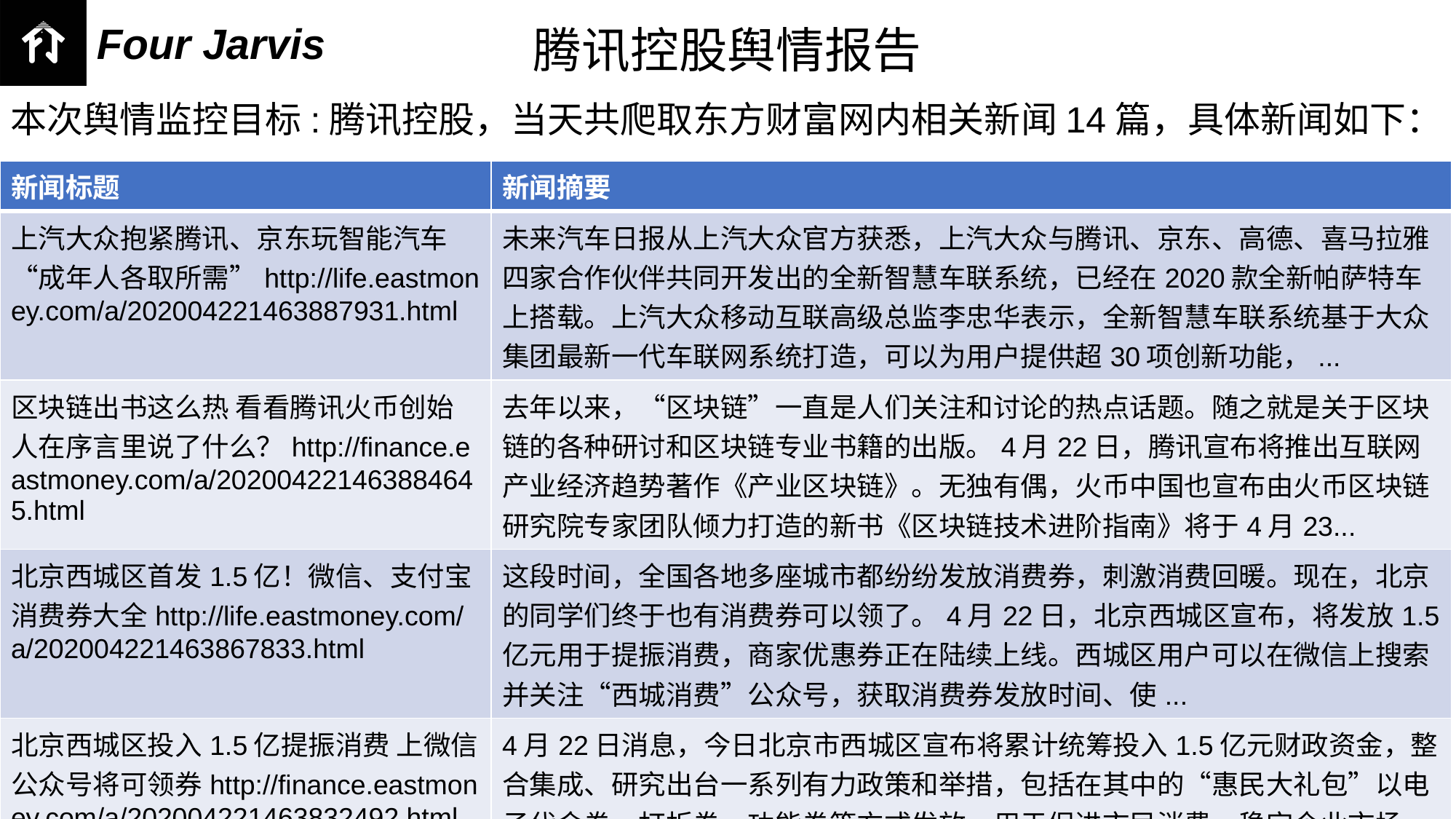

腾讯控股舆情报告
本次舆情监控目标:腾讯控股，当天共爬取东方财富网内相关新闻14篇，具体新闻如下：
| 新闻标题 | 新闻摘要 |
| --- | --- |
| 上汽大众抱紧腾讯、京东玩智能汽车 “成年人各取所需”http://life.eastmoney.com/a/202004221463887931.html | 未来汽车日报从上汽大众官方获悉，上汽大众与腾讯、京东、高德、喜马拉雅四家合作伙伴共同开发出的全新智慧车联系统，已经在2020款全新帕萨特车上搭载。上汽大众移动互联高级总监李忠华表示，全新智慧车联系统基于大众集团最新一代车联网系统打造，可以为用户提供超30项创新功能，... |
| 区块链出书这么热 看看腾讯火币创始人在序言里说了什么？http://finance.eastmoney.com/a/202004221463884645.html | 去年以来，“区块链”一直是人们关注和讨论的热点话题。随之就是关于区块链的各种研讨和区块链专业书籍的出版。4月22日，腾讯宣布将推出互联网产业经济趋势著作《产业区块链》。无独有偶，火币中国也宣布由火币区块链研究院专家团队倾力打造的新书《区块链技术进阶指南》将于4月23... |
| 北京西城区首发1.5亿！微信、支付宝消费券大全http://life.eastmoney.com/a/202004221463867833.html | 这段时间，全国各地多座城市都纷纷发放消费券，刺激消费回暖。现在，北京的同学们终于也有消费券可以领了。4月22日，北京西城区宣布，将发放1.5亿元用于提振消费，商家优惠券正在陆续上线。西城区用户可以在微信上搜索并关注“西城消费”公众号，获取消费券发放时间、使... |
| 北京西城区投入1.5亿提振消费 上微信公众号将可领券http://finance.eastmoney.com/a/202004221463832492.html | 4月22日消息，今日北京市西城区宣布将累计统筹投入1.5亿元财政资金，整合集成、研究出台一系列有力政策和举措，包括在其中的“惠民大礼包”以电子代金券、打折券、功能券等方式发放，用于促进市民消费、稳定企业市场。即日起，北京市民可上微信搜索“西城消费”公众号了解最新消息。... |
| 北京西城区投入1.5亿提振消费 上微信公众号即可领券http://finance.eastmoney.com/a/202004221463813849.html | 4月22日，由北京市西城区商务局主办、北京市西城区商业企业联合会协办的西城稳经济增活力促发展暨“西城消费”上线发布会在京召开。会上宣布，西城区将累计统筹投入1.5亿元财政资金，整合集成、研究出台一系列有力政策和举措，包括在其中的“惠民大礼包”以电子代金券、打折券、功能券等方式... |
| BAT+字节跳动齐聚首 这个行业吸引力有多大？http://finance.eastmoney.com/a/202004221463713126.html | 2020年，你读书了吗？明天就是世界读书日了，今年以来，数字阅读行业异常活跃。先是百度斥资7亿元入股A股公司掌阅科技，后有科大讯飞跨界发布彩色电子阅读器。如今，字节跳动也加入“战局”，旗下抖音、今日头条、番茄小说与国内14家文化机构联合发起了“都来读书”全民阅读计划... |
| 腾讯《产业区块链》新书正式发布http://finance.eastmoney.com/a/202004221463585551.html | 作为新型基础设施的区块链，正在迎来新机遇。区块链如何在各行业场景中应用落地，如何融合其他数字技术驱动产业互联网发展，成为行业关注的焦点。4月23日，腾讯全新互联网产业经济趋势著作《产业区块链》在将正式上市。该书从政策、技术、场景落地等多方面总结了当下区块链的发展，深... |
| 微信即将开启清远消费券发放活动 本地商户可踊跃加入http://finance.eastmoney.com/a/202004221463563167.html | 清远正式加入微信“发券”队伍！广东省清远市“互联网+惠民消费”月启动，将联合微信支付发放总计2000万元额度的消费券，即日起，在清远辖区经营且具备微信支付商户号的商户可加入“清远消费券”核销商户阵营。加入“清远消费券”核销商户为生意增长按下加速键此次清远... |
| 清华、广发、同程在微信做直播 竟然都用小鹅通http://finance.eastmoney.com/a/202004221463562027.html | 在疫情期间，清华大学五道口金融学院高管教育中心在微信生态中用小鹅通的技术搭建直播课堂，针对校友开展线上讲座，同时面对公众开设公益讲座。据了解，“清华五道口在线学习计划”由在线大讲堂、在线学习包、校友专属资源三部分组成，皆邀清华五道口授课名师和学员代表，进行网络直播讲座，讲座内... |
| 腾讯一手约28万股交叉盘 涉资1.1亿元http://finance.eastmoney.com/a/202004221463556112.html | 腾讯(00700)于9:30am录得1手27.81万股交叉盘，每股造397元，涉资1.1亿元。腾讯现价跌0.55%，报398.4元；成交167.79万股，涉资6.67亿元。 |
| 腾讯21款产品和小游戏接入防沉迷 券商上调游戏预期http://finance.eastmoney.com/a/202004221463391167.html | 4月22日消息，腾讯正在加速推进防沉迷新规在旗下游戏中的落实工作，继《和平精英》等12款产品已启用新的防沉迷规则后，从3月下旬至今再新增21款产品完成新规落实。同时，微信小游戏和QQ小游戏也已接入健康系统，未成年保护全面升级。截至目前，共有33款腾讯自主运营的产品已启用新... |
| 腾讯再度发力短视频 依托微信生态推“视频号”http://finance.eastmoney.com/a/202004221462744298.html | 2020年是微信诞生的第九个年头。在新一轮变革中，腾讯在今年初推出了微信“视频号”。在官方的定义中，“视频号是一个让你记录和创作的平台，也是一个了解他人、了解世界的窗口。”用户可以发布1分钟内的视频，或者9张以内的图片，依托单列信息流形式，入口仅次于发现页的二级菜单，“朋友圈... |
| 搜狗(SOGO.US)最新股权结构曝光：腾讯(00700)仍为最大股东 持股占比微升至39.2%http://finance.eastmoney.com/a/202004221462677170.html | 据搜狗(SOGO.US)近期递交给SEC的20-F文件显示，截至2020年03月31日，搜狐(SOHU.US)公司董事局主席兼首席执行官张朝阳共持有搜狗24686863股A类普通股，总持股比例为6.4%，投票权为0.9%。搜狐持有搜狗3717250股A类普通股、1272000... |
| 谁的盛宴？谁的危情？数字货币时代支付宝、微信会否失宠http://finance.eastmoney.com/a/202004221462556944.html | 全球第一个由央行推出的数字货币似乎接近落地。近日，网上流传的数字货币钱包内测截图显示，其基本功能涵盖数字资产兑换、数字钱包管理、交易记录查询及扫码支付、汇款、收付款、碰一碰等。4月17日，中国人民银行数字货币研究所对于传言公开回应称，当前网传DC/EP信息... |